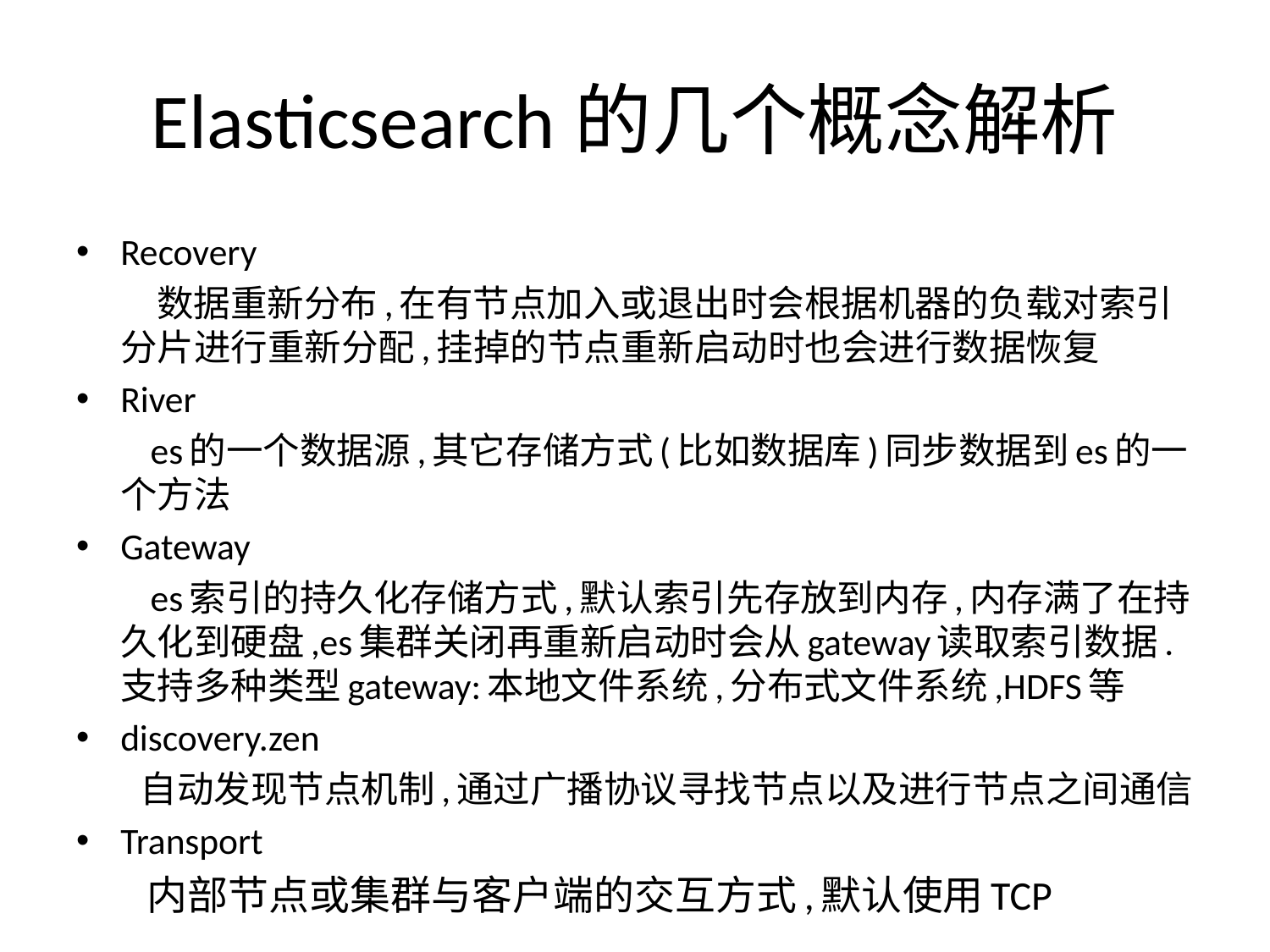

# Elasticsearch的几个概念解析
Recovery
         数据重新分布,在有节点加入或退出时会根据机器的负载对索引分片进行重新分配,挂掉的节点重新启动时也会进行数据恢复
River
         es的一个数据源,其它存储方式(比如数据库)同步数据到es的一个方法
Gateway
         es索引的持久化存储方式,默认索引先存放到内存,内存满了在持久化到硬盘,es集群关闭再重新启动时会从gateway读取索引数据.支持多种类型gateway:本地文件系统,分布式文件系统,HDFS等
discovery.zen
       自动发现节点机制,通过广播协议寻找节点以及进行节点之间通信
Transport
       内部节点或集群与客户端的交互方式,默认使用TCP